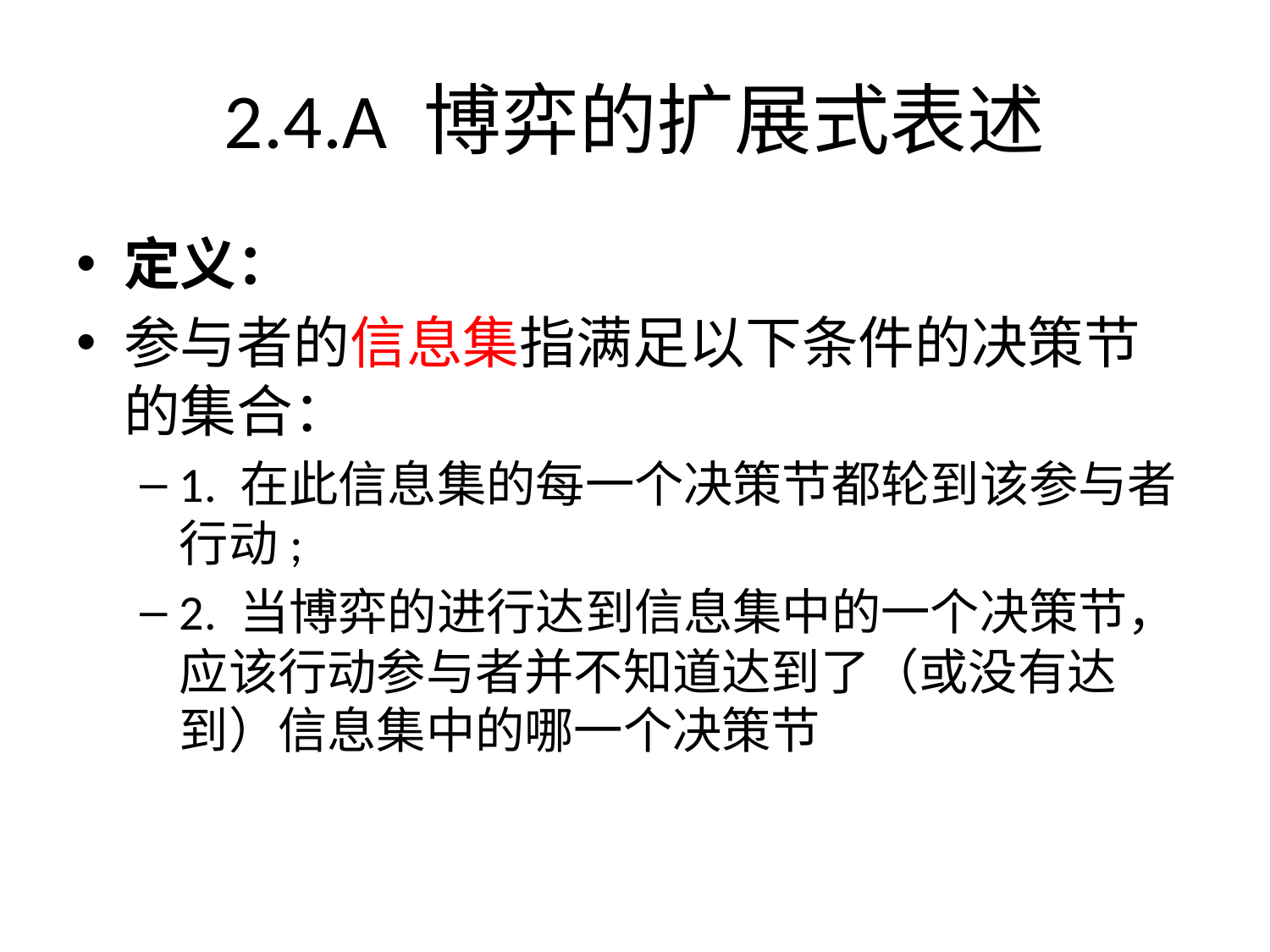

2.4.A 博弈的扩展式表述
定义：
参与者的信息集指满足以下条件的决策节的集合：
1. 在此信息集的每一个决策节都轮到该参与者行动;
2. 当博弈的进行达到信息集中的一个决策节，应该行动参与者并不知道达到了（或没有达到）信息集中的哪一个决策节